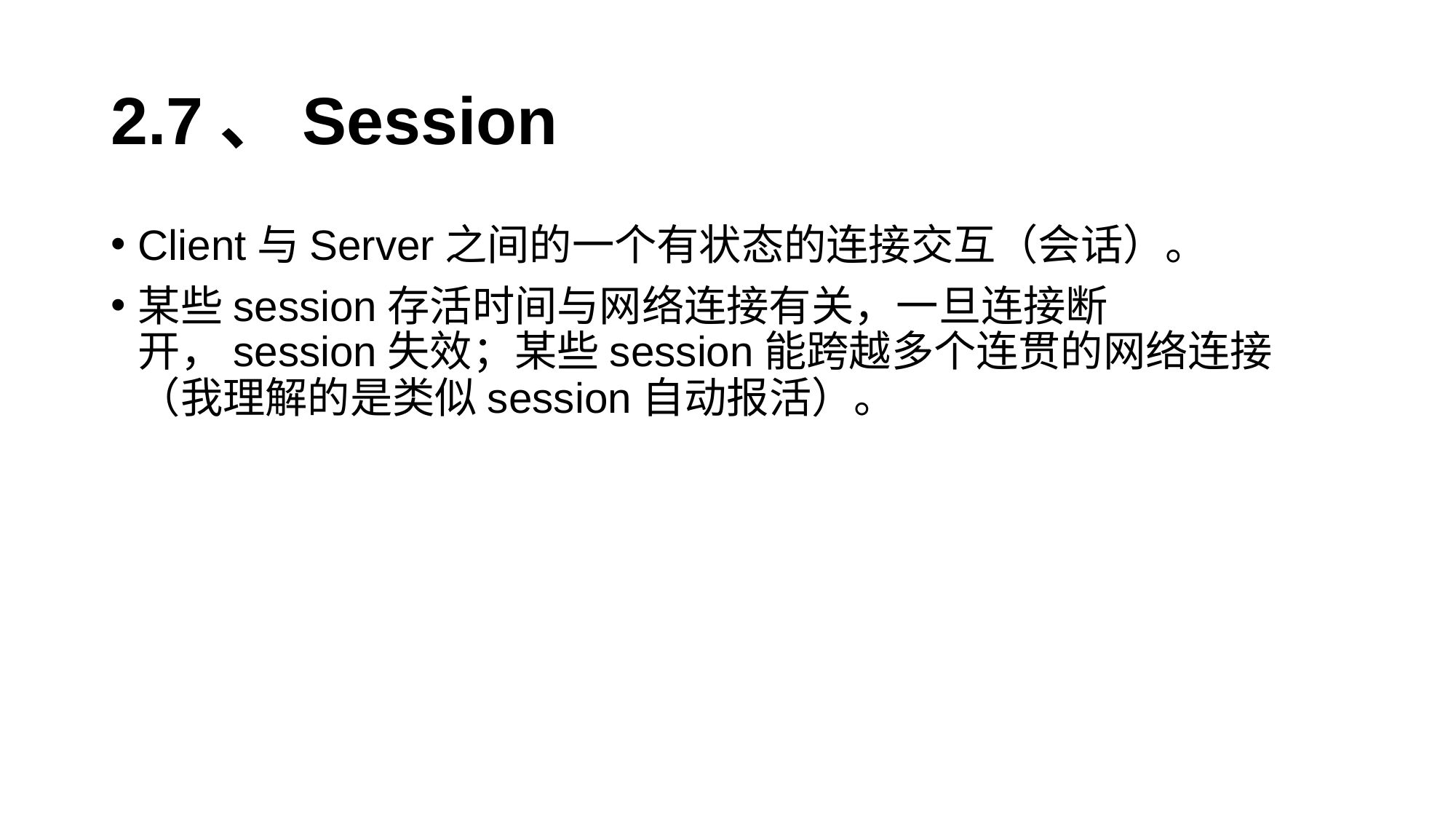

# 2.7、Session
Client与Server之间的一个有状态的连接交互（会话）。
某些session存活时间与网络连接有关，一旦连接断开，session失效；某些session能跨越多个连贯的网络连接（我理解的是类似session自动报活）。